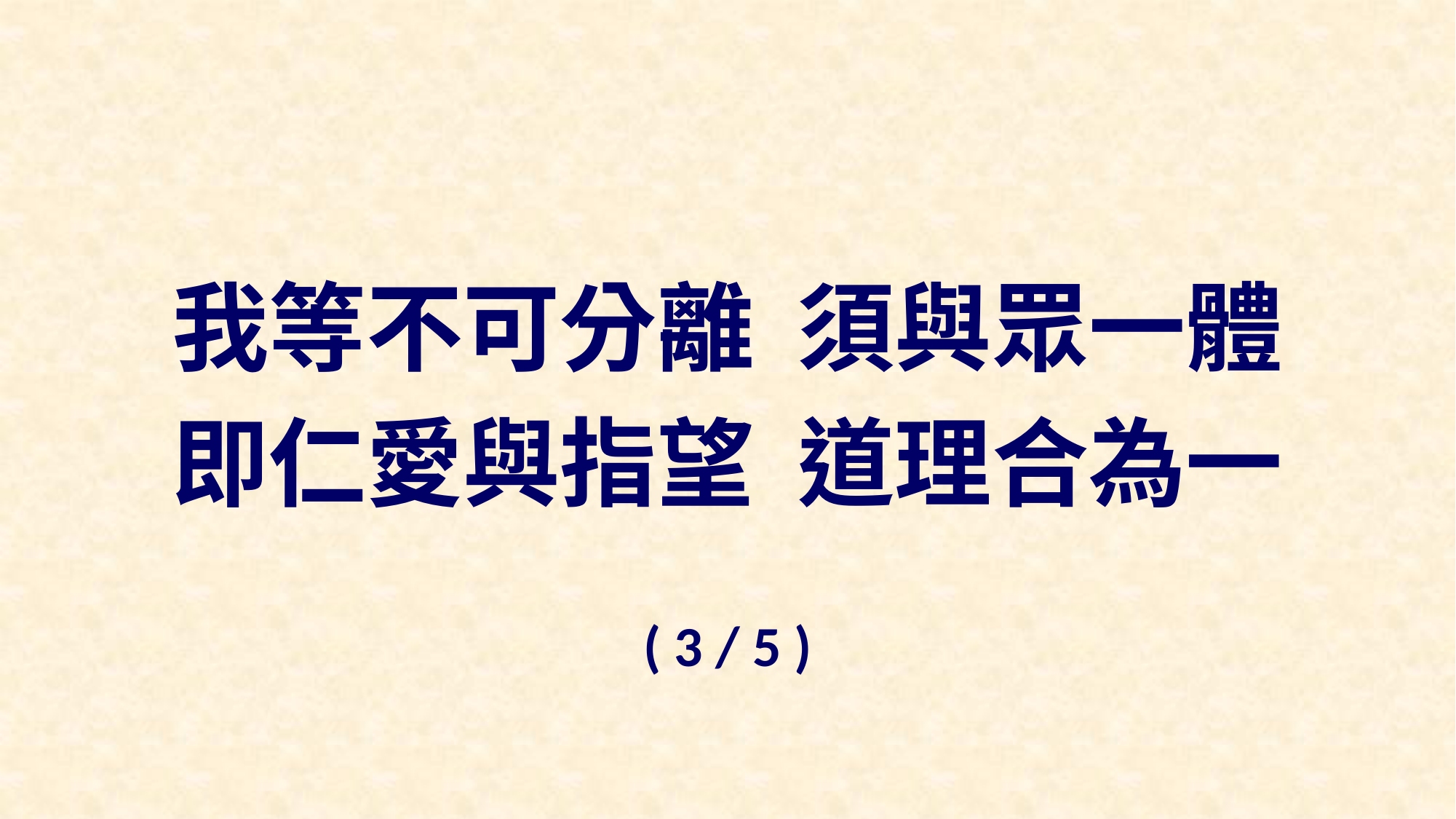

我等不可分離  須與眾一體
即仁愛與指望  道理合為一
( 3 / 5 )